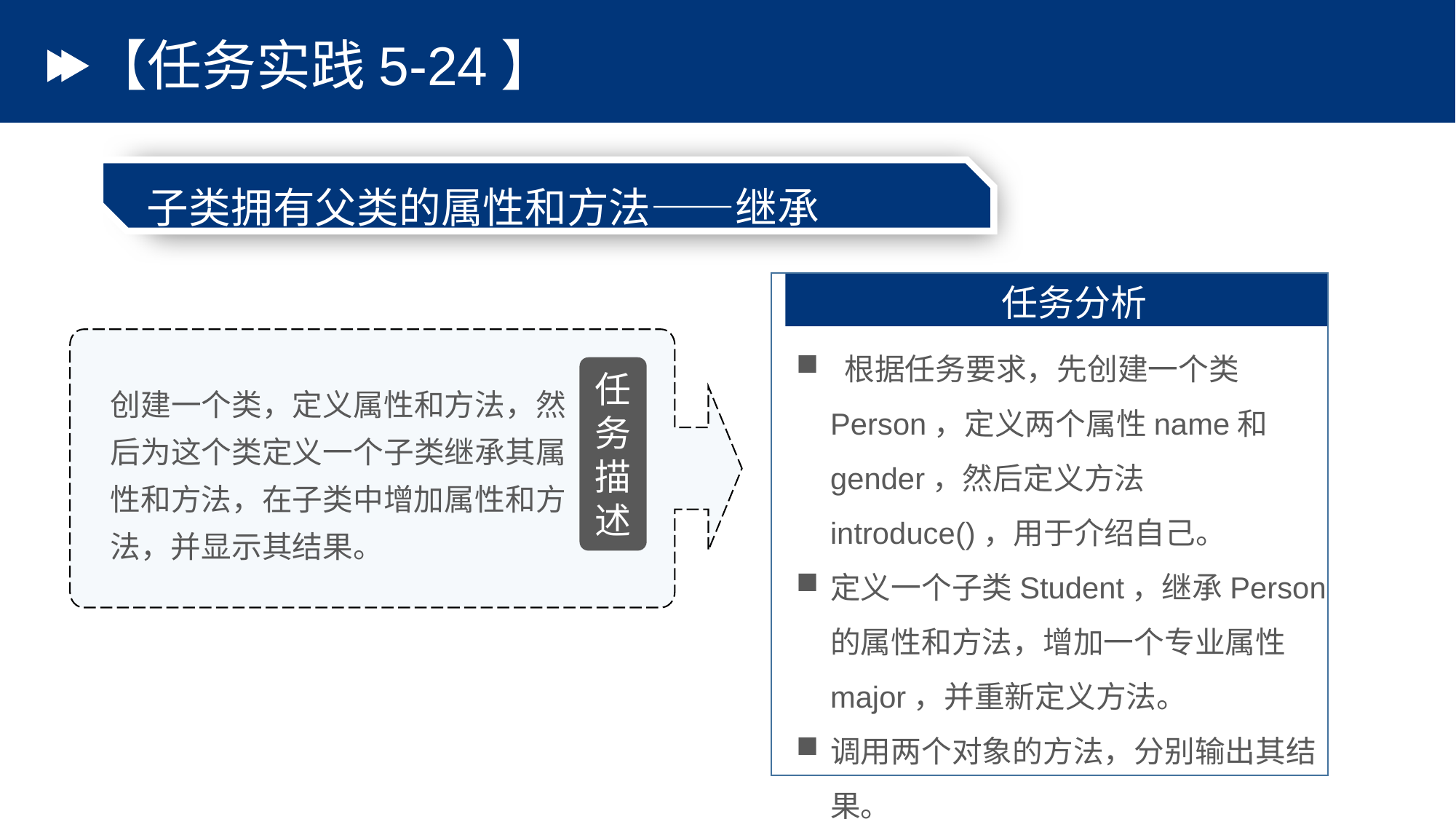

# 【任务实践5-24】
子类拥有父类的属性和方法——继承

任务分析
 根据任务要求，先创建一个类Person，定义两个属性name和gender，然后定义方法introduce()，用于介绍自己。
定义一个子类Student，继承Person的属性和方法，增加一个专业属性major，并重新定义方法。
调用两个对象的方法，分别输出其结果。

任务描述
创建一个类，定义属性和方法，然后为这个类定义一个子类继承其属性和方法，在子类中增加属性和方法，并显示其结果。